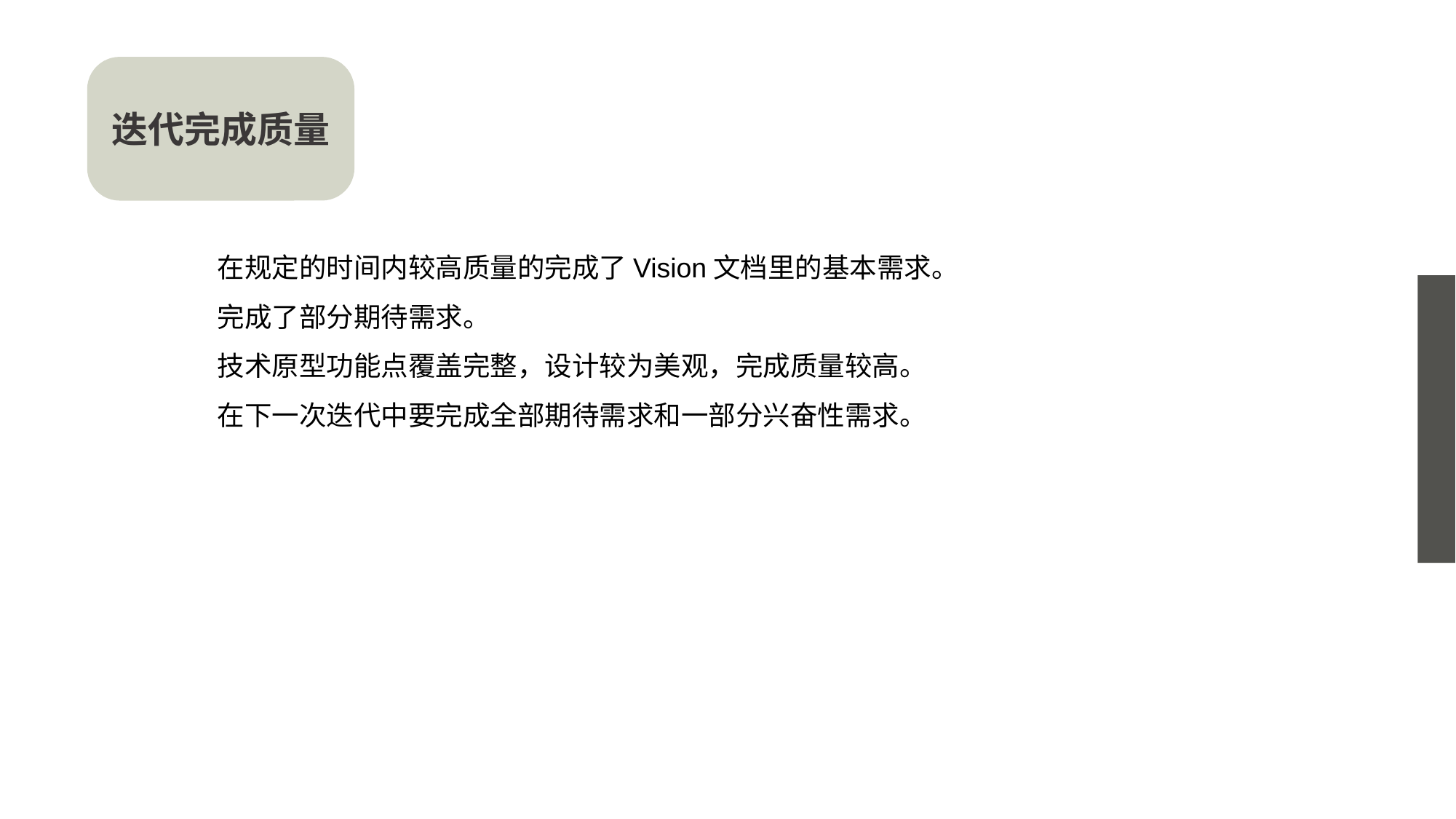

迭代完成质量
在规定的时间内较高质量的完成了Vision文档里的基本需求。
完成了部分期待需求。
技术原型功能点覆盖完整，设计较为美观，完成质量较高。
在下一次迭代中要完成全部期待需求和一部分兴奋性需求。